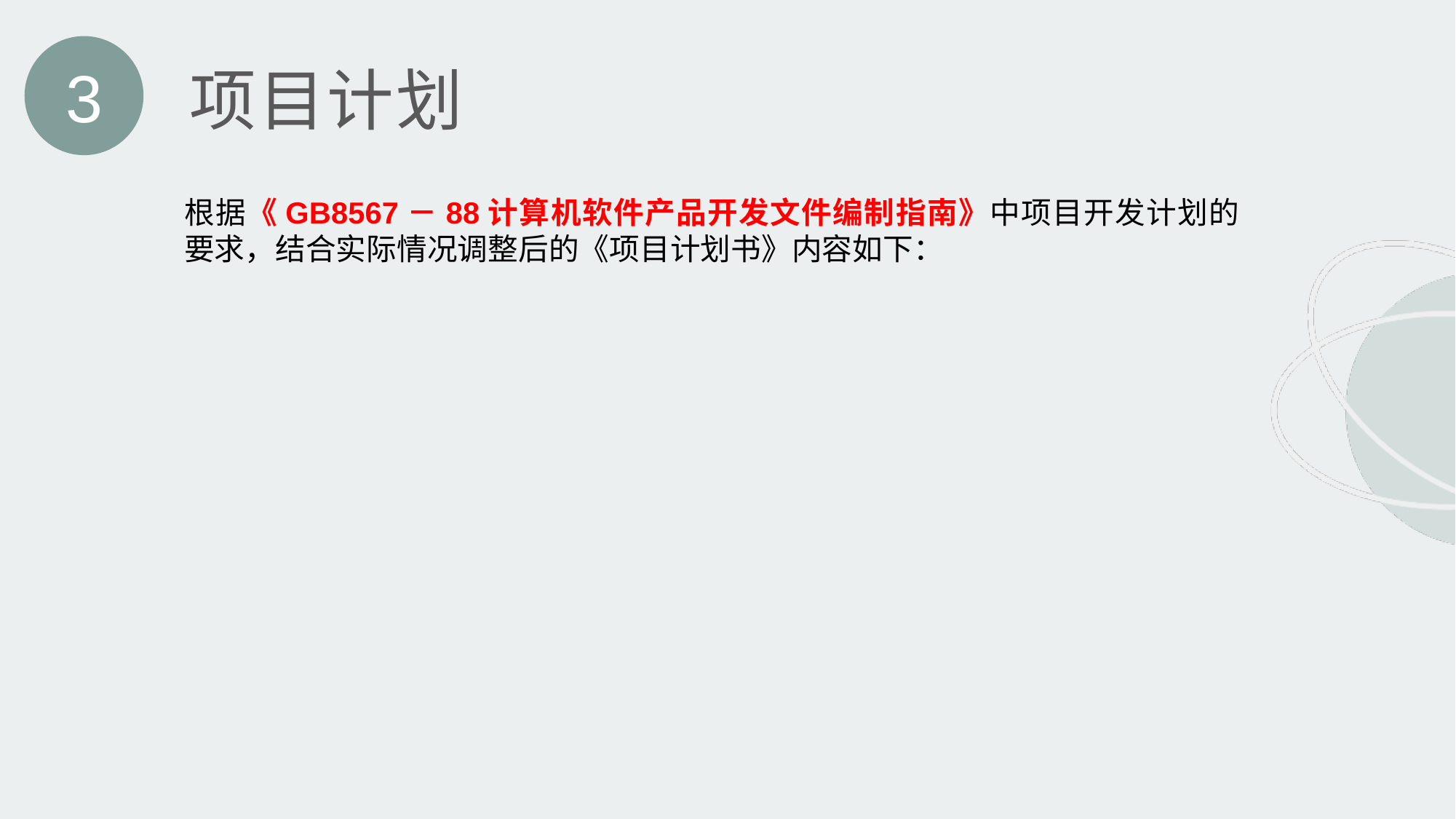

3
项目计划
根据《GB8567－88计算机软件产品开发文件编制指南》中项目开发计划的要求，结合实际情况调整后的《项目计划书》内容如下：